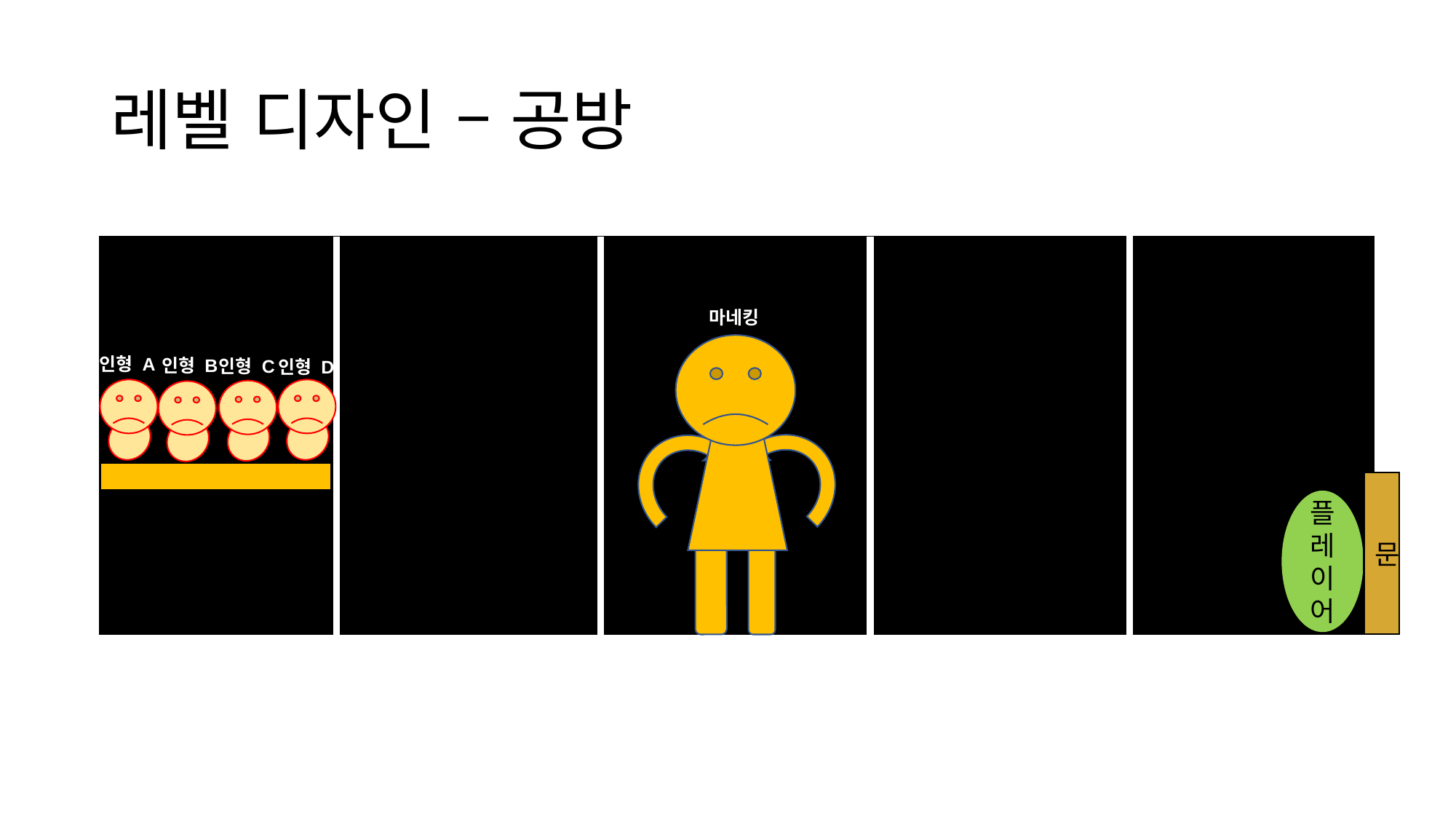

# 레벨 디자인 – 공방

마네킹

인형 A
인형 B
인형 C
인형 D

1층 계단
문
플레이어
탈출구